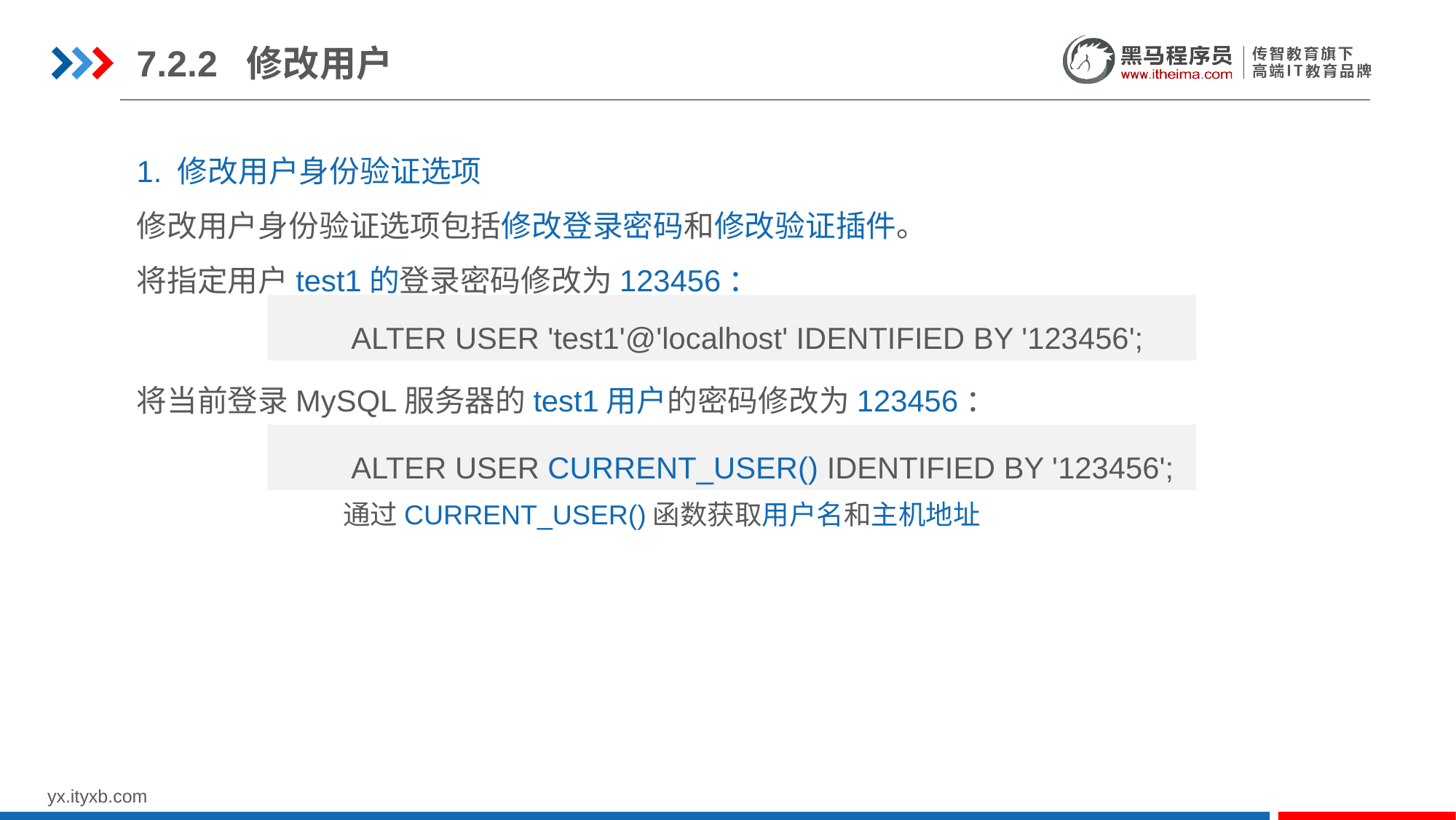

7.2.2  修改用户
1. 修改用户身份验证选项
修改用户身份验证选项包括修改登录密码和修改验证插件。
将指定用户test1的登录密码修改为123456：
ALTER USER 'test1'@'localhost' IDENTIFIED BY '123456';
将当前登录MySQL服务器的test1用户的密码修改为123456：
ALTER USER CURRENT_USER() IDENTIFIED BY '123456';
通过CURRENT_USER()函数获取用户名和主机地址